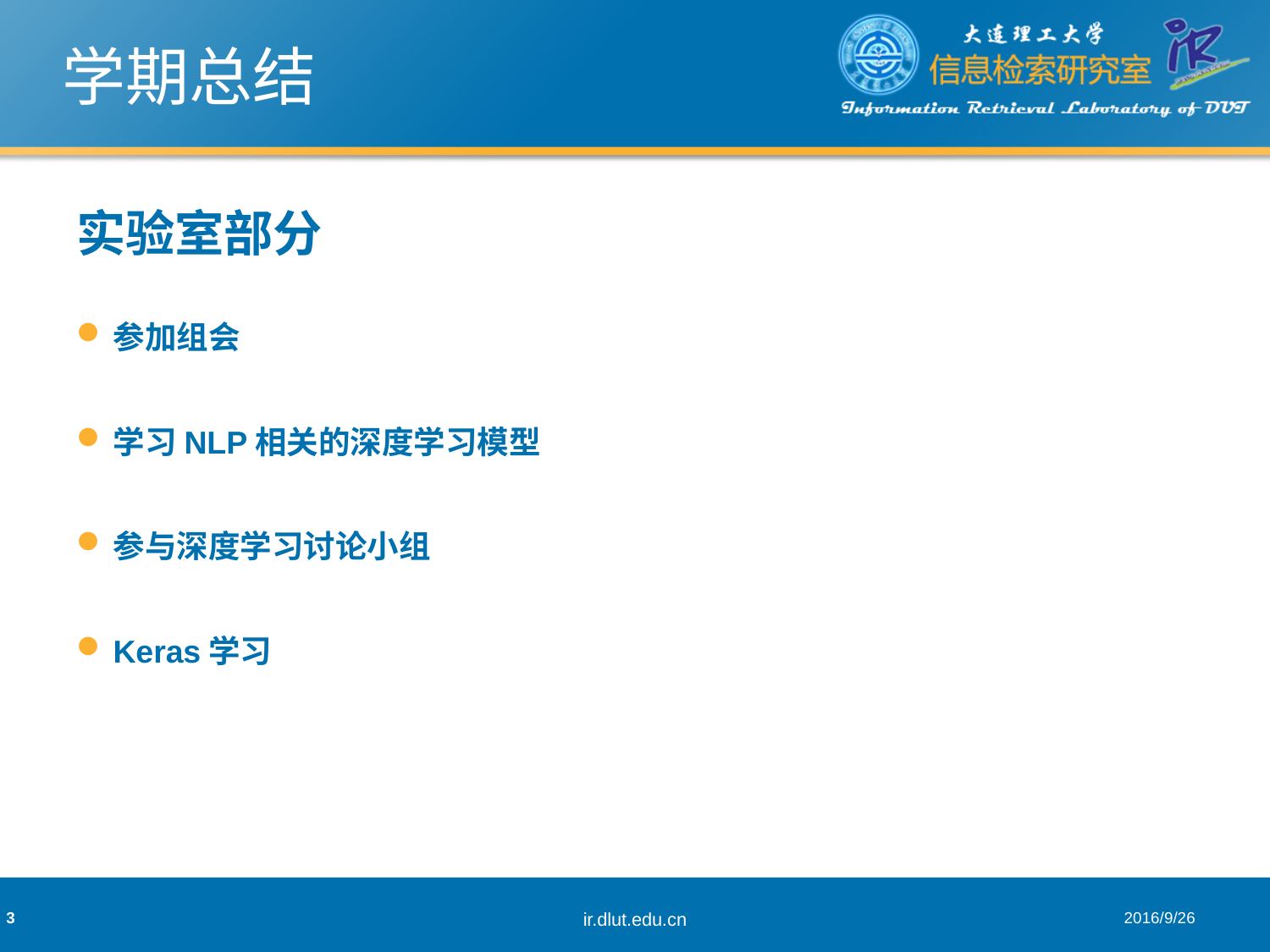

# 学期总结
实验室部分
参加组会

学习NLP相关的深度学习模型

参与深度学习讨论小组

Keras学习